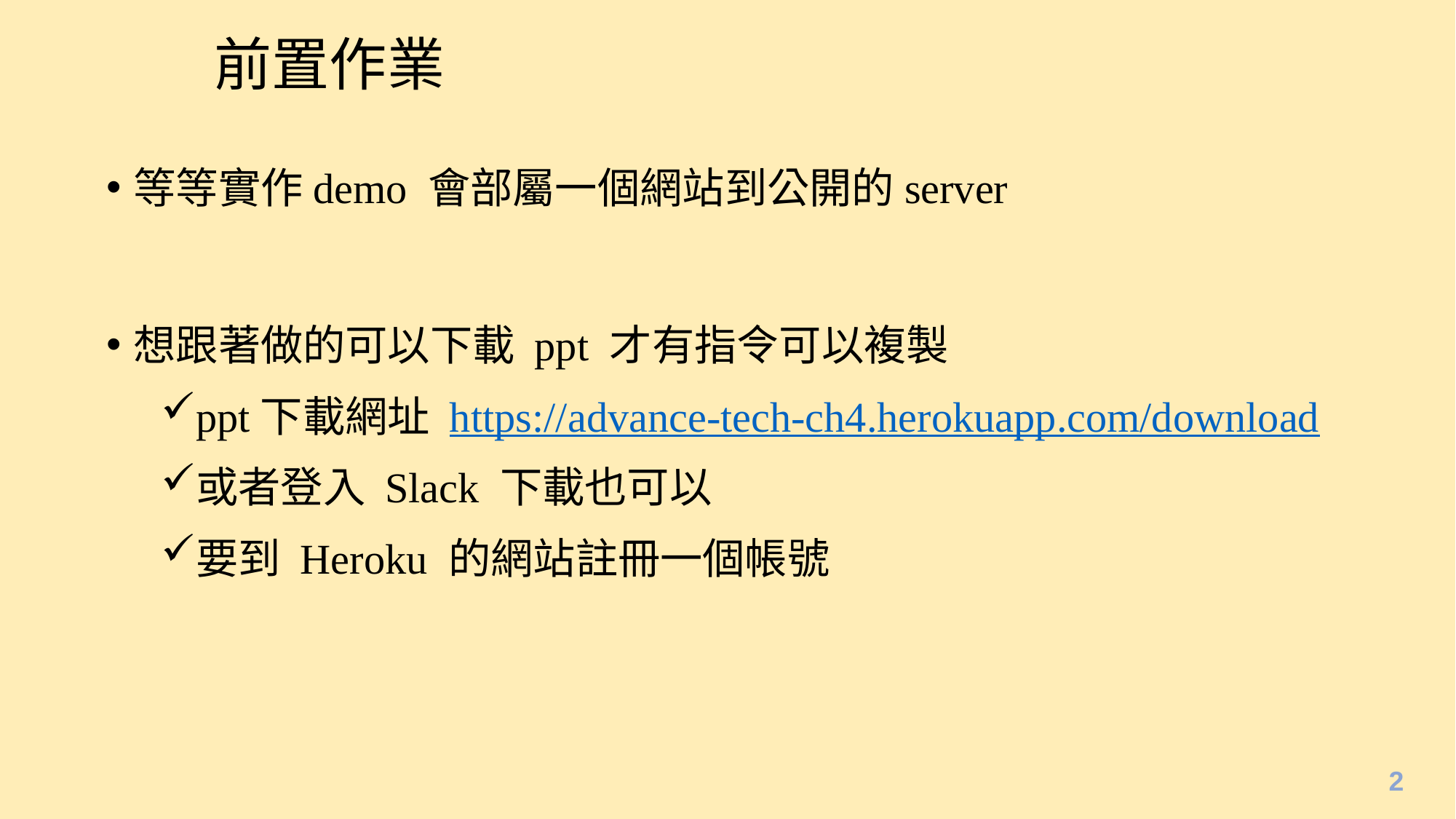

# 前置作業
等等實作demo 會部屬一個網站到公開的server

想跟著做的可以下載 ppt 才有指令可以複製
ppt下載網址 https://advance-tech-ch4.herokuapp.com/download
或者登入 Slack 下載也可以
要到 Heroku 的網站註冊一個帳號

2